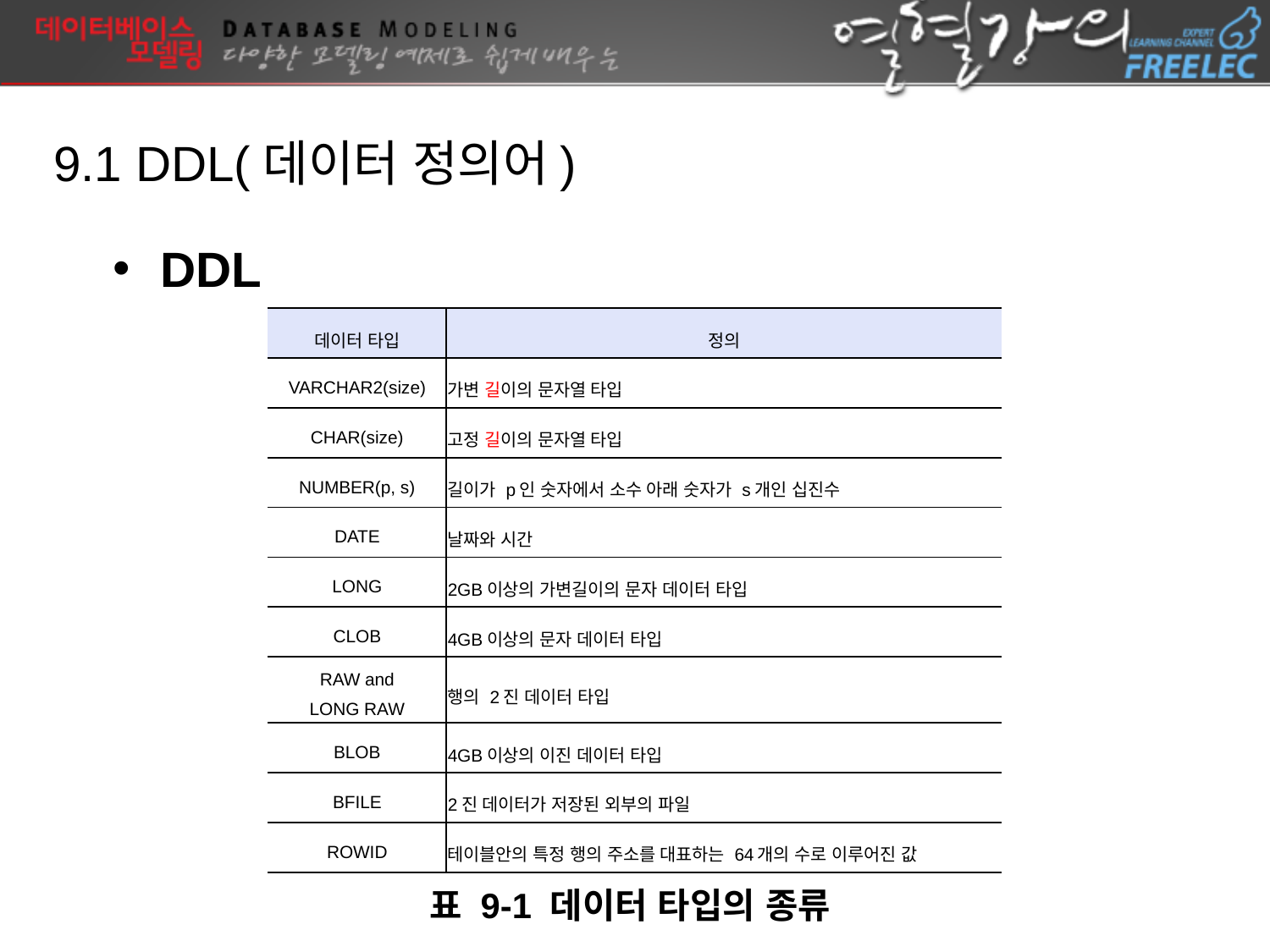

9.1 DDL(데이터 정의어)
DDL
| 데이터 타입 | 정의 |
| --- | --- |
| VARCHAR2(size) | 가변 길이의 문자열 타입 |
| CHAR(size) | 고정 길이의 문자열 타입 |
| NUMBER(p, s) | 길이가 p인 숫자에서 소수 아래 숫자가 s개인 십진수 |
| DATE | 날짜와 시간 |
| LONG | 2GB이상의 가변길이의 문자 데이터 타입 |
| CLOB | 4GB이상의 문자 데이터 타입 |
| RAW and LONG RAW | 행의 2진 데이터 타입 |
| BLOB | 4GB이상의 이진 데이터 타입 |
| BFILE | 2진 데이터가 저장된 외부의 파일 |
| ROWID | 테이블안의 특정 행의 주소를 대표하는 64개의 수로 이루어진 값 |
표 9-1 데이터 타입의 종류